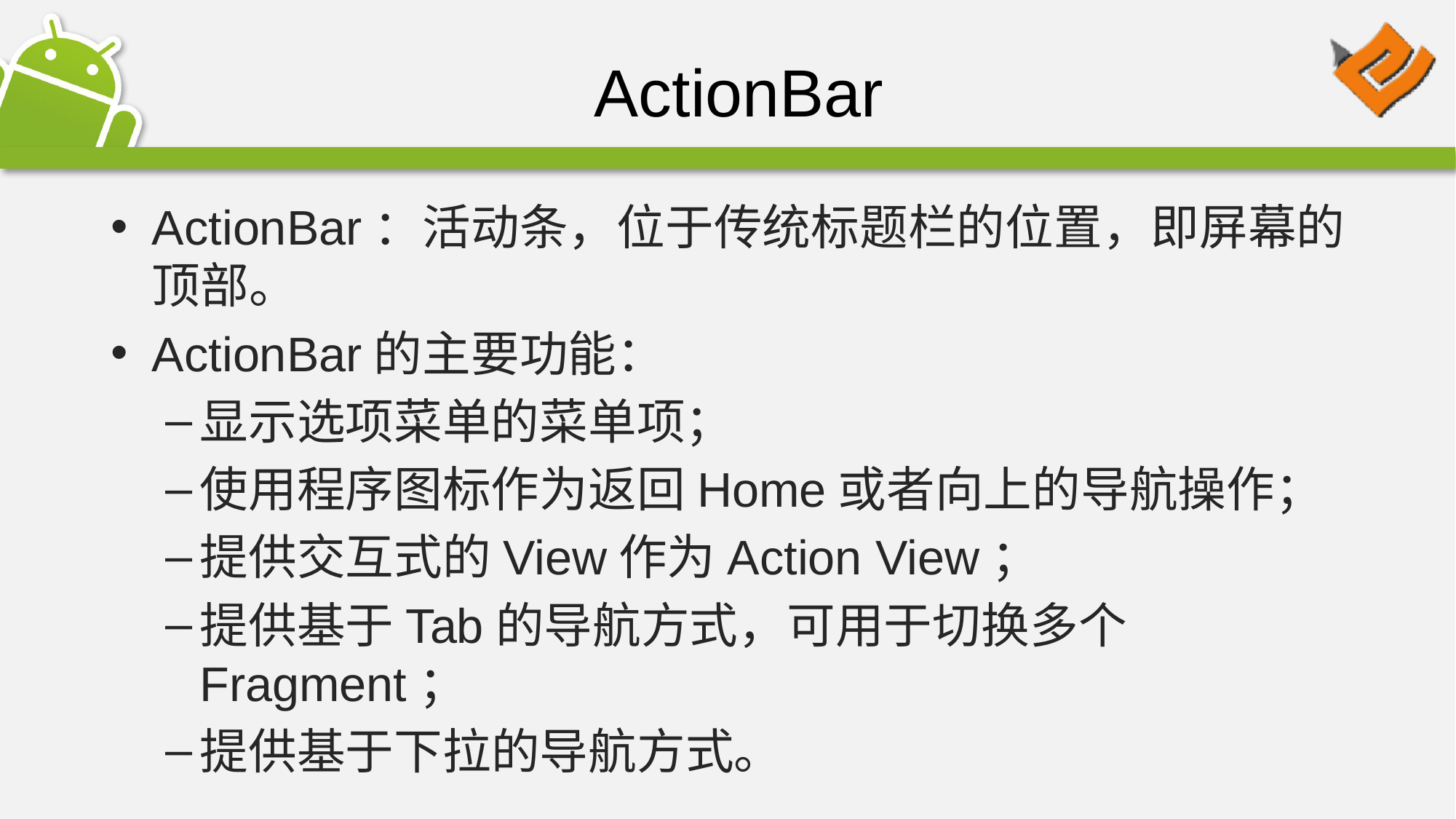

# ActionBar
ActionBar：活动条，位于传统标题栏的位置，即屏幕的顶部。
ActionBar的主要功能：
显示选项菜单的菜单项；
使用程序图标作为返回Home或者向上的导航操作；
提供交互式的View作为Action View；
提供基于Tab的导航方式，可用于切换多个Fragment；
提供基于下拉的导航方式。